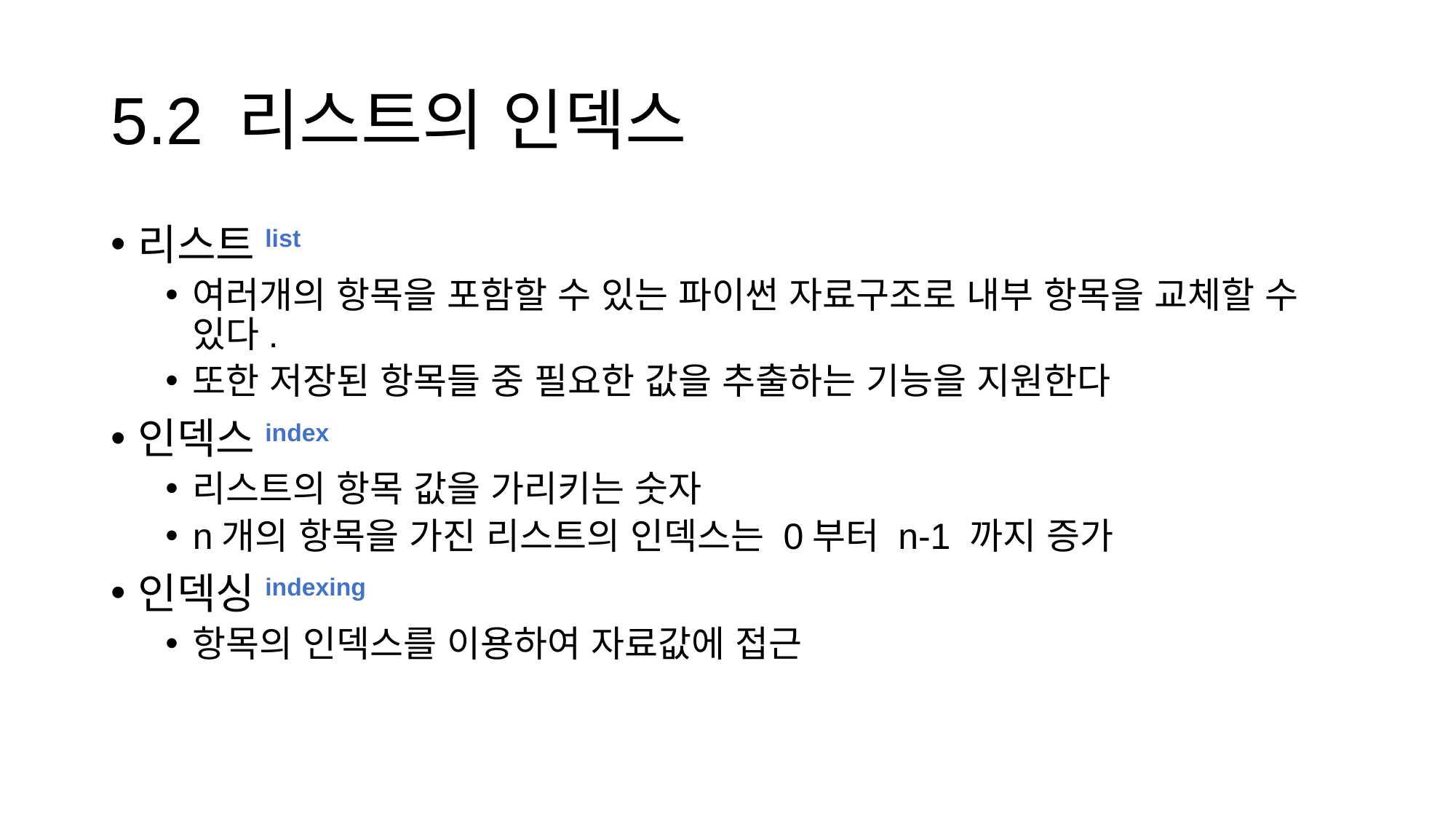

# 5.2 리스트의 인덱스
리스트list
여러개의 항목을 포함할 수 있는 파이썬 자료구조로 내부 항목을 교체할 수 있다.
또한 저장된 항목들 중 필요한 값을 추출하는 기능을 지원한다
인덱스index
리스트의 항목 값을 가리키는 숫자
n개의 항목을 가진 리스트의 인덱스는 0부터 n-1 까지 증가
인덱싱indexing
항목의 인덱스를 이용하여 자료값에 접근